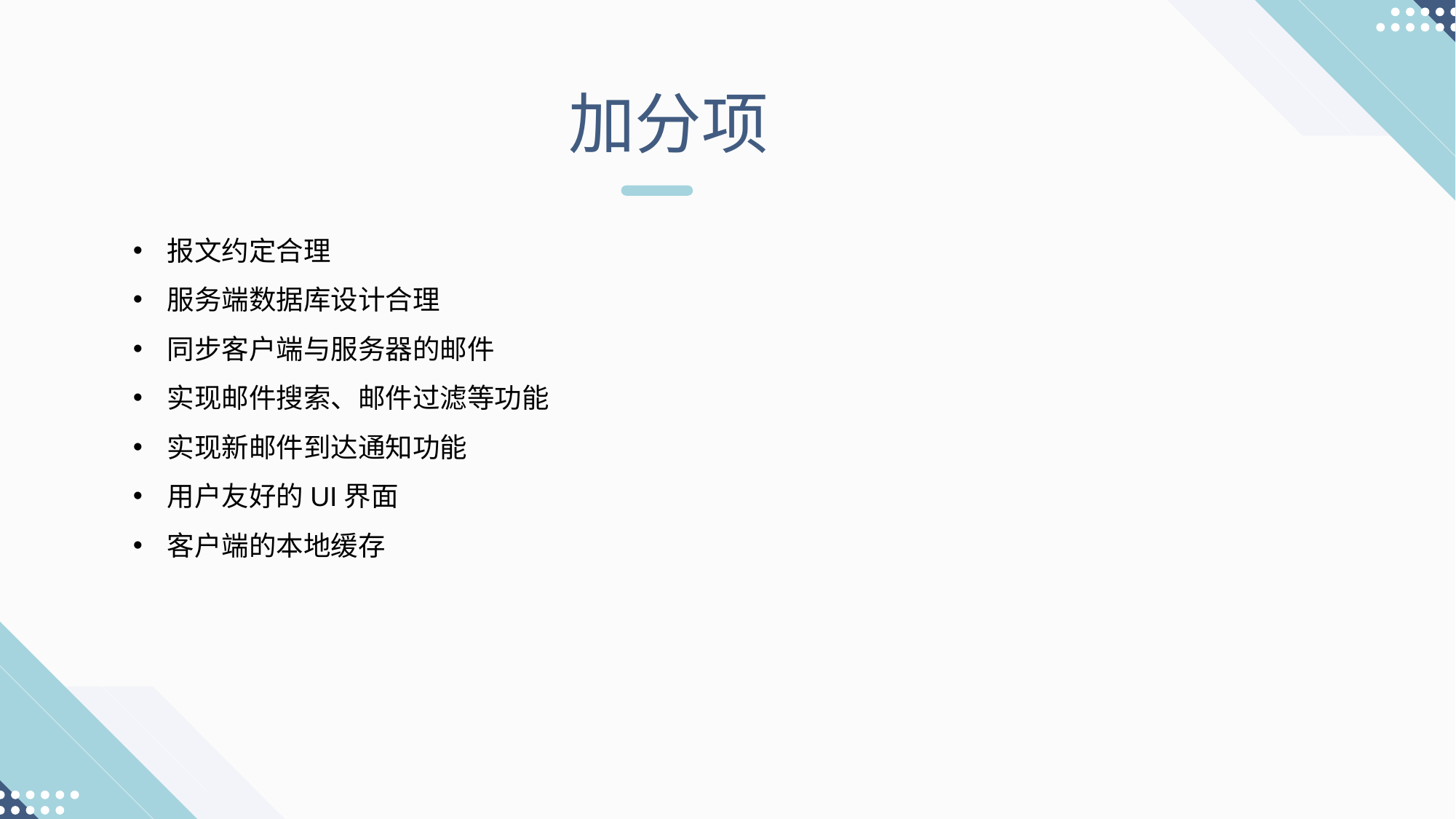

加分项

报文约定合理
服务端数据库设计合理
同步客户端与服务器的邮件
实现邮件搜索、邮件过滤等功能
实现新邮件到达通知功能
用户友好的UI界面
客户端的本地缓存